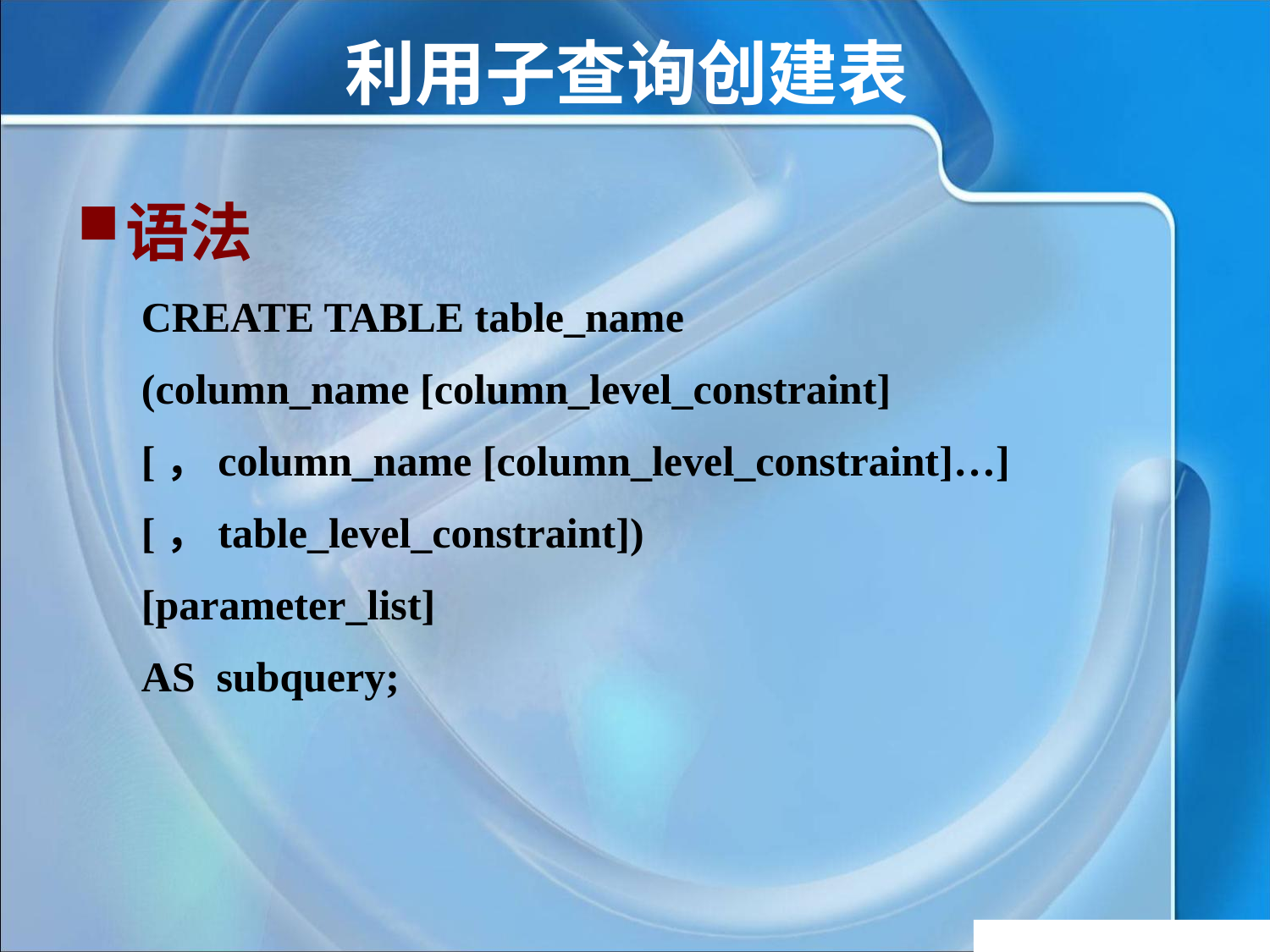

# 利用子查询创建表
语法
CREATE TABLE table_name
(column_name [column_level_constraint]
[，column_name [column_level_constraint]…]
[，table_level_constraint])
[parameter_list]
AS  subquery;

44